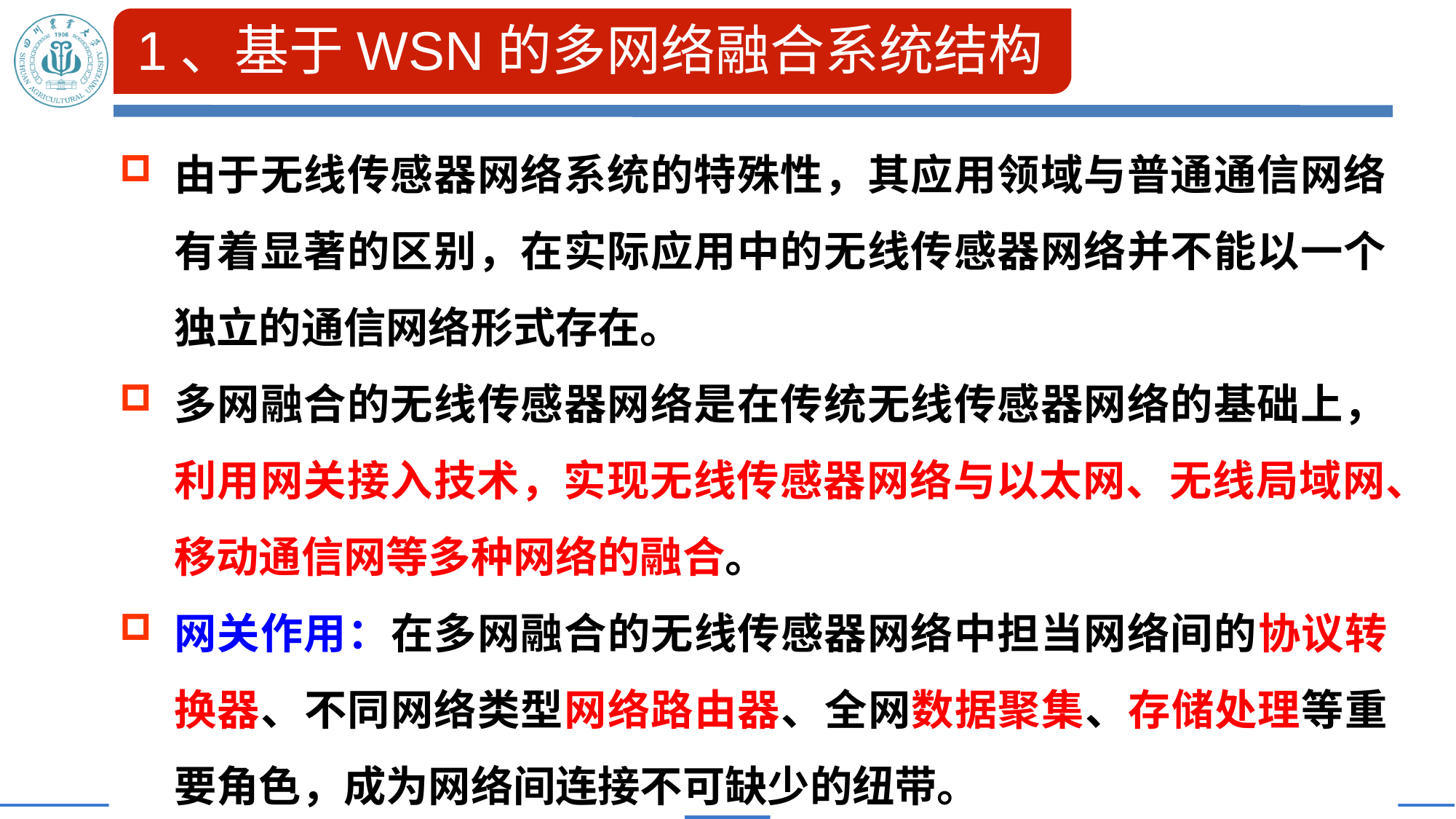

# 1、基于WSN的多网络融合系统结构
由于无线传感器网络系统的特殊性，其应用领域与普通通信网络有着显著的区别，在实际应用中的无线传感器网络并不能以一个独立的通信网络形式存在。
多网融合的无线传感器网络是在传统无线传感器网络的基础上，利用网关接入技术，实现无线传感器网络与以太网、无线局域网、移动通信网等多种网络的融合。
网关作用：在多网融合的无线传感器网络中担当网络间的协议转换器、不同网络类型网络路由器、全网数据聚集、存储处理等重要角色，成为网络间连接不可缺少的纽带。